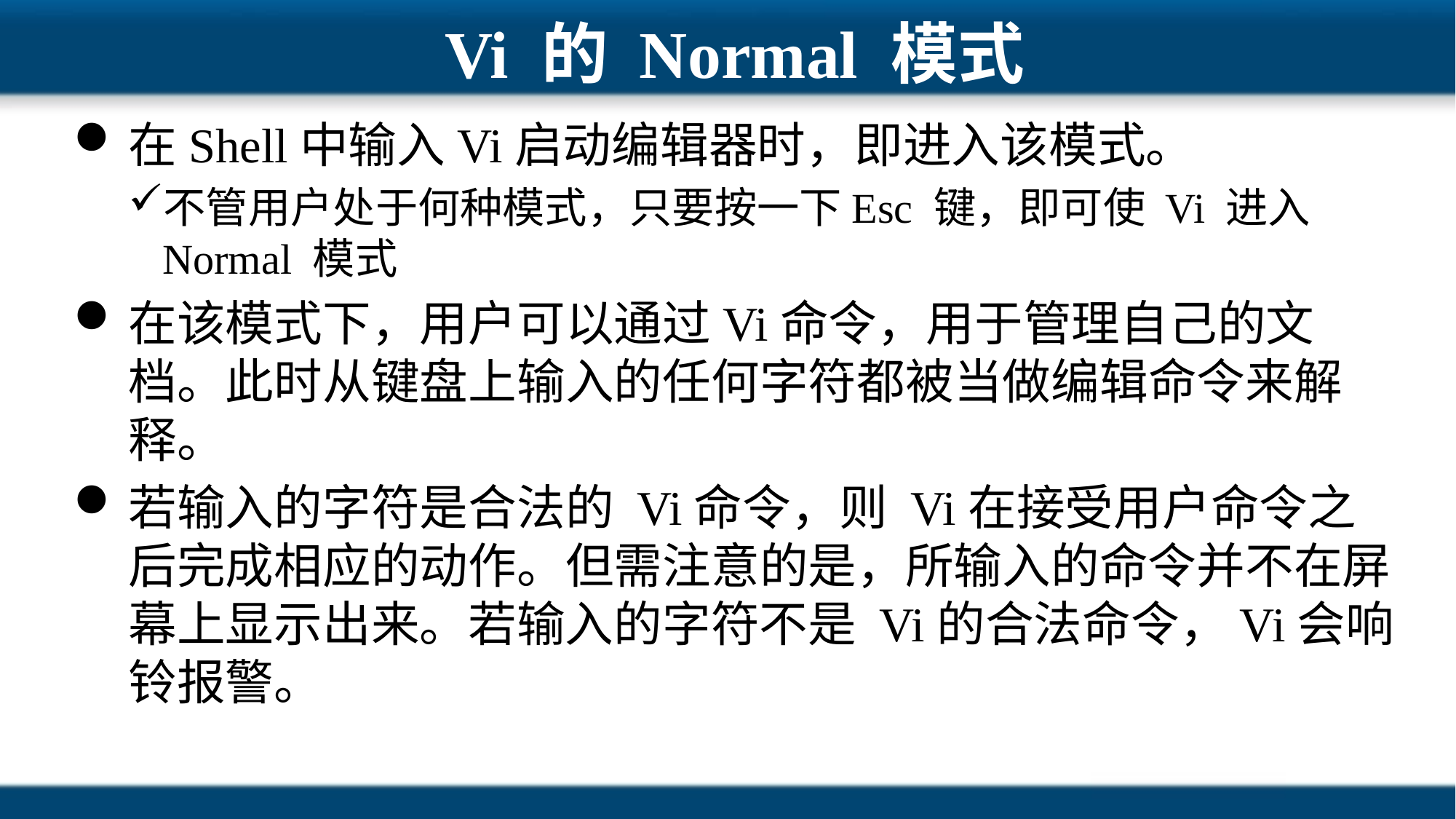

# Vi 的 Normal 模式
在Shell中输入Vi启动编辑器时，即进入该模式。
不管用户处于何种模式，只要按一下Esc 键，即可使 Vi 进入 Normal 模式
在该模式下，用户可以通过Vi命令，用于管理自己的文档。此时从键盘上输入的任何字符都被当做编辑命令来解释。
若输入的字符是合法的 Vi命令，则 Vi在接受用户命令之后完成相应的动作。但需注意的是，所输入的命令并不在屏幕上显示出来。若输入的字符不是 Vi的合法命令，Vi会响铃报警。